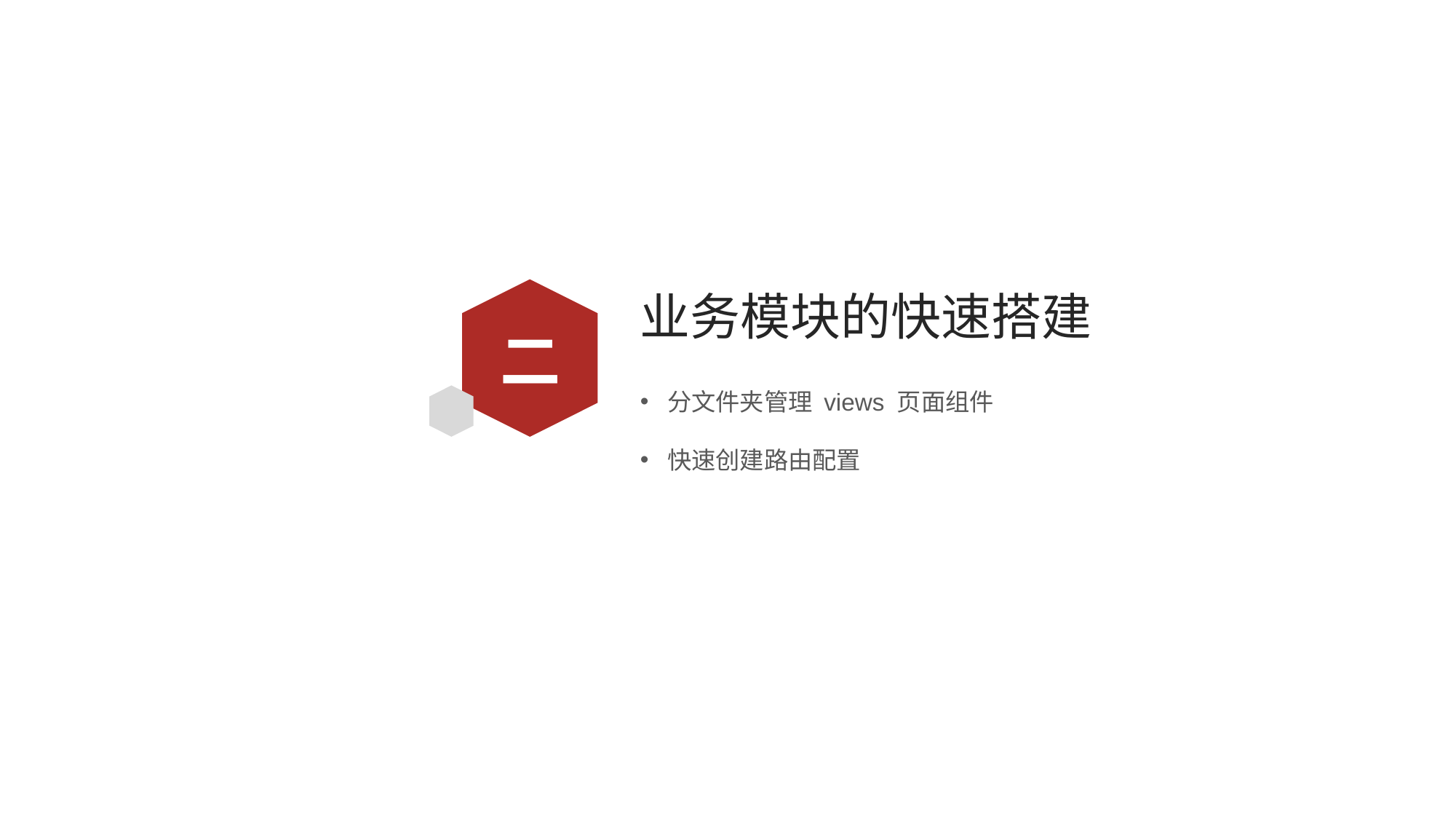

# 业务模块的快速搭建
二
分文件夹管理 views 页面组件
快速创建路由配置